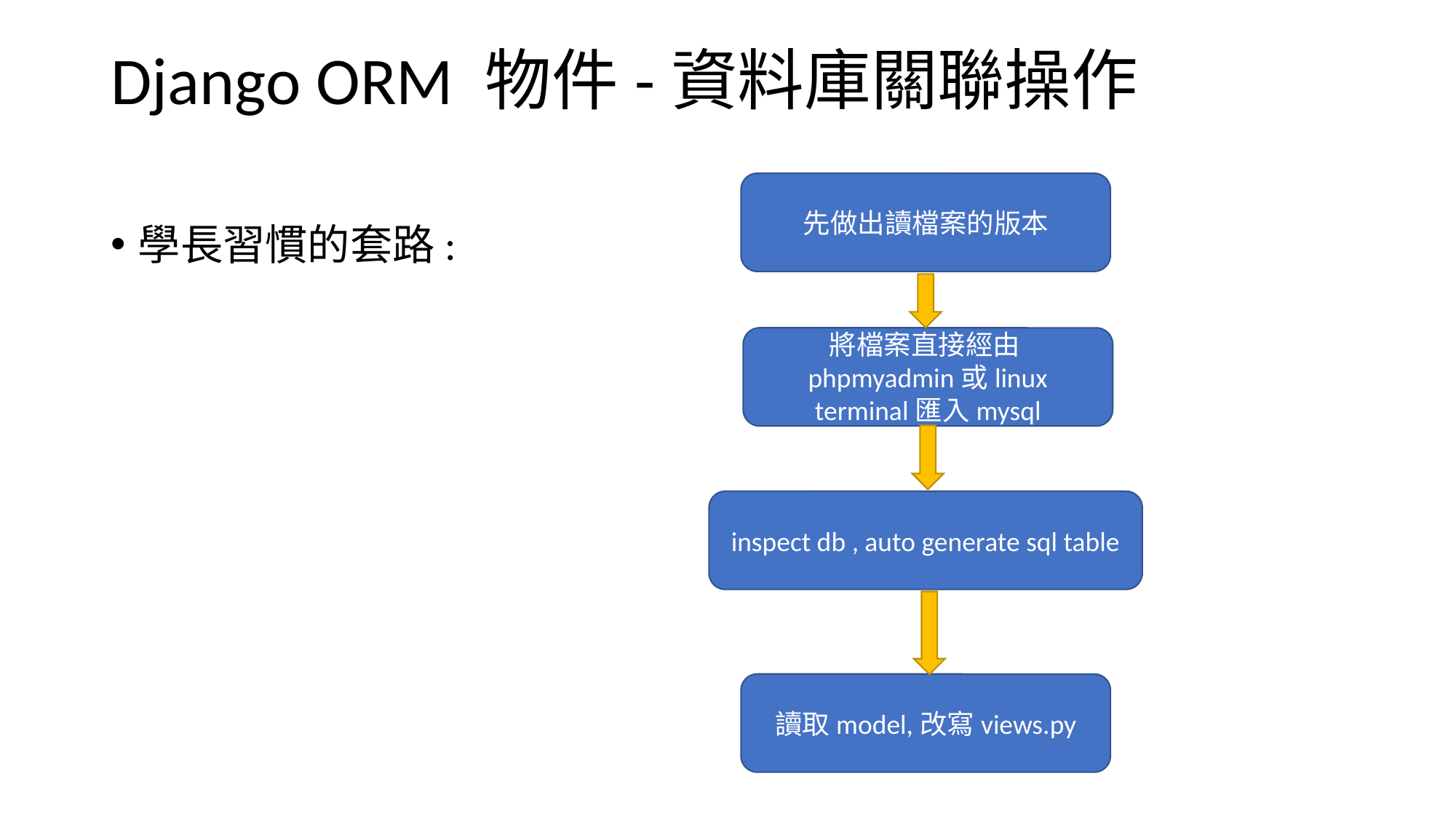

# Django ORM 物件-資料庫關聯操作
先做出讀檔案的版本
學長習慣的套路:

將檔案直接經由phpmyadmin或linux terminal匯入mysql

inspect db , auto generate sql table

讀取model,改寫views.py